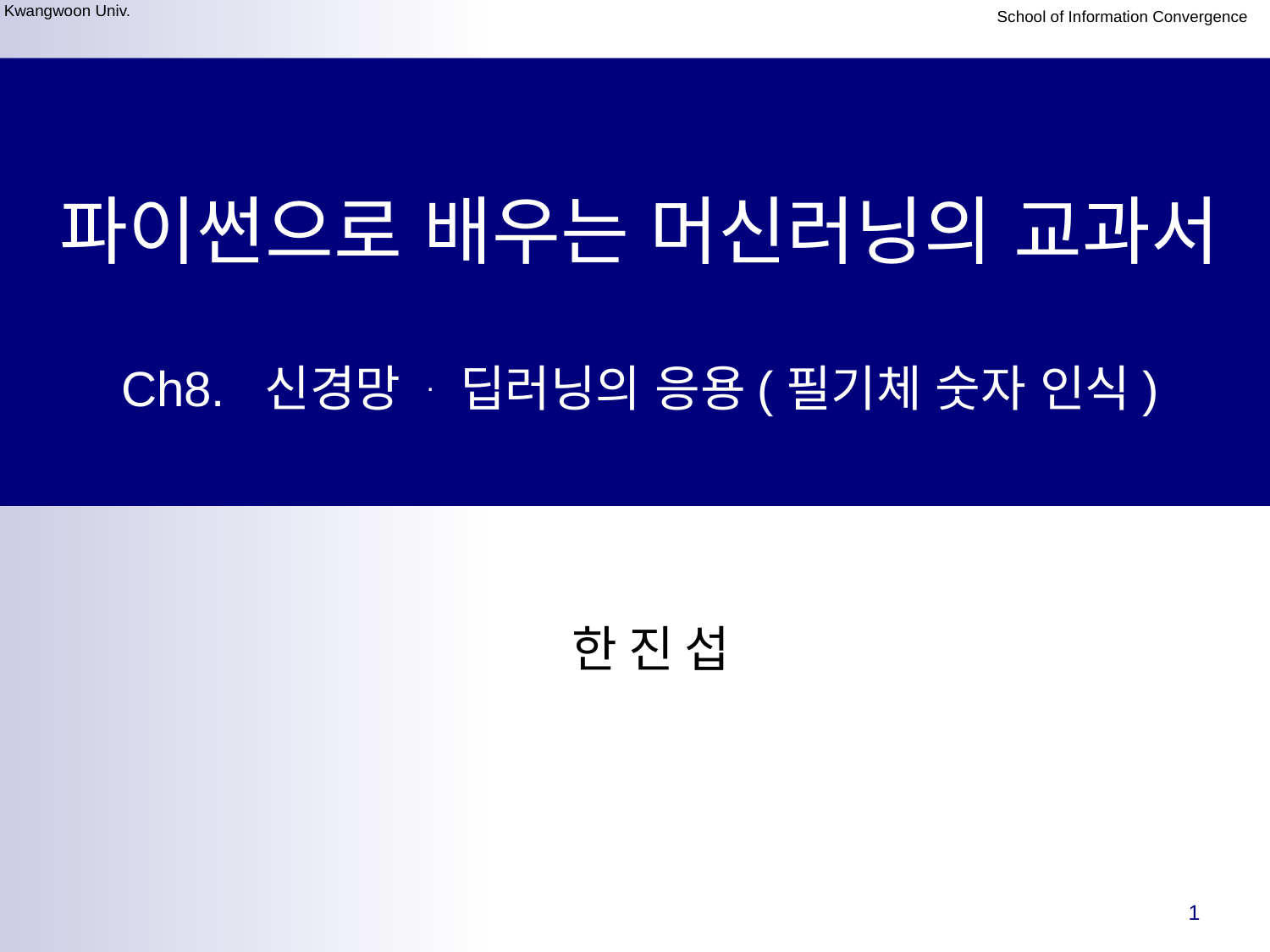

# 파이썬으로 배우는 머신러닝의 교과서
Ch8.  신경망 . 딥러닝의 응용(필기체 숫자 인식)
한 진 섭
1